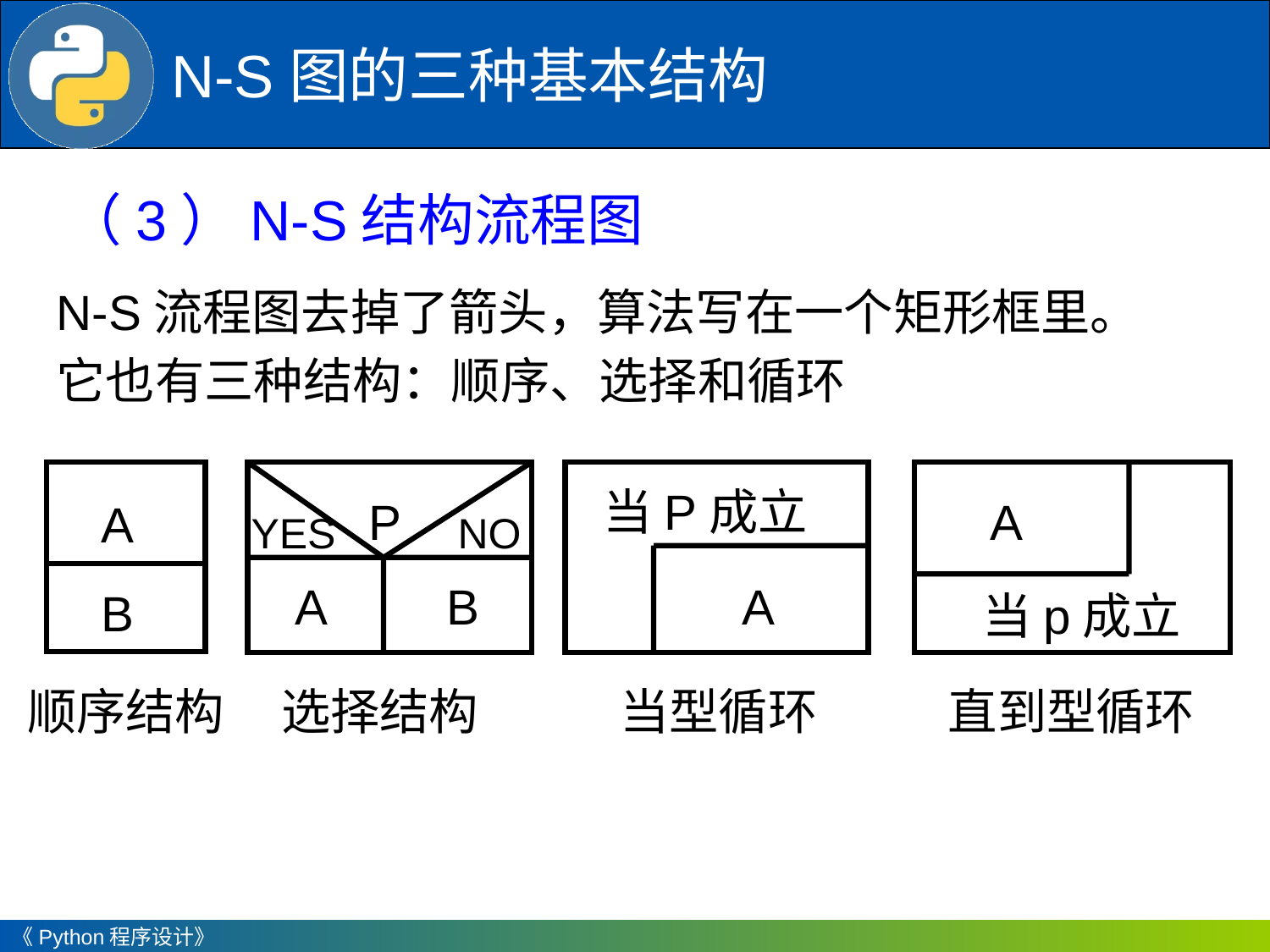

N-S图的三种基本结构
（3）N-S结构流程图
N-S流程图去掉了箭头，算法写在一个矩形框里。它也有三种结构：顺序、选择和循环

A

B
顺序结构

P
YES
NO

 A
 B
选择结构

当P成立

A
当型循环

A

  当p成立
直到型循环